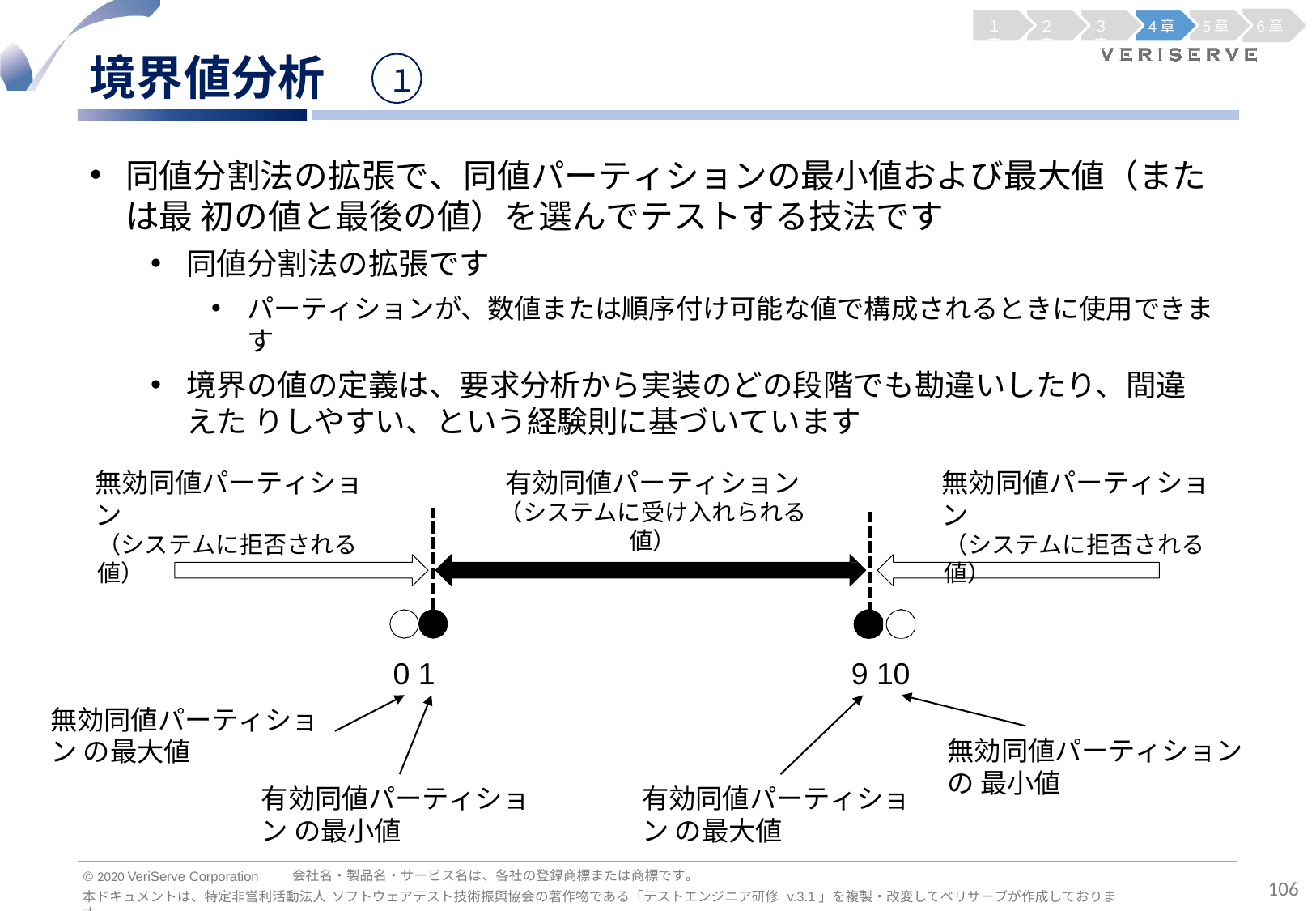

１章
２章
３章
4章
5章
6章
境界値分析

１
同値分割法の拡張で、同値パーティションの最小値および最大値（または最 初の値と最後の値）を選んでテストする技法です
同値分割法の拡張です
パーティションが、数値または順序付け可能な値で構成されるときに使用できます
境界の値の定義は、要求分析から実装のどの段階でも勘違いしたり、間違えた りしやすい、という経験則に基づいています
無効同値パーティション
（システムに拒否される値）
有効同値パーティション
（システムに受け入れられる値）
無効同値パーティション
（システムに拒否される値）

0 1
9 10

無効同値パーティション の最大値
有効同値パーティション の最小値

無効同値パーティションの 最小値
有効同値パーティション の最大値
会社名・製品名・サービス名は、各社の登録商標または商標です。
© 2020 VeriServe Corporation
106
本ドキュメントは、特定非営利活動法人 ソフトウェアテスト技術振興協会の著作物である「テストエンジニア研修 v.3.1」を複製・改変してベリサーブが作成しております。